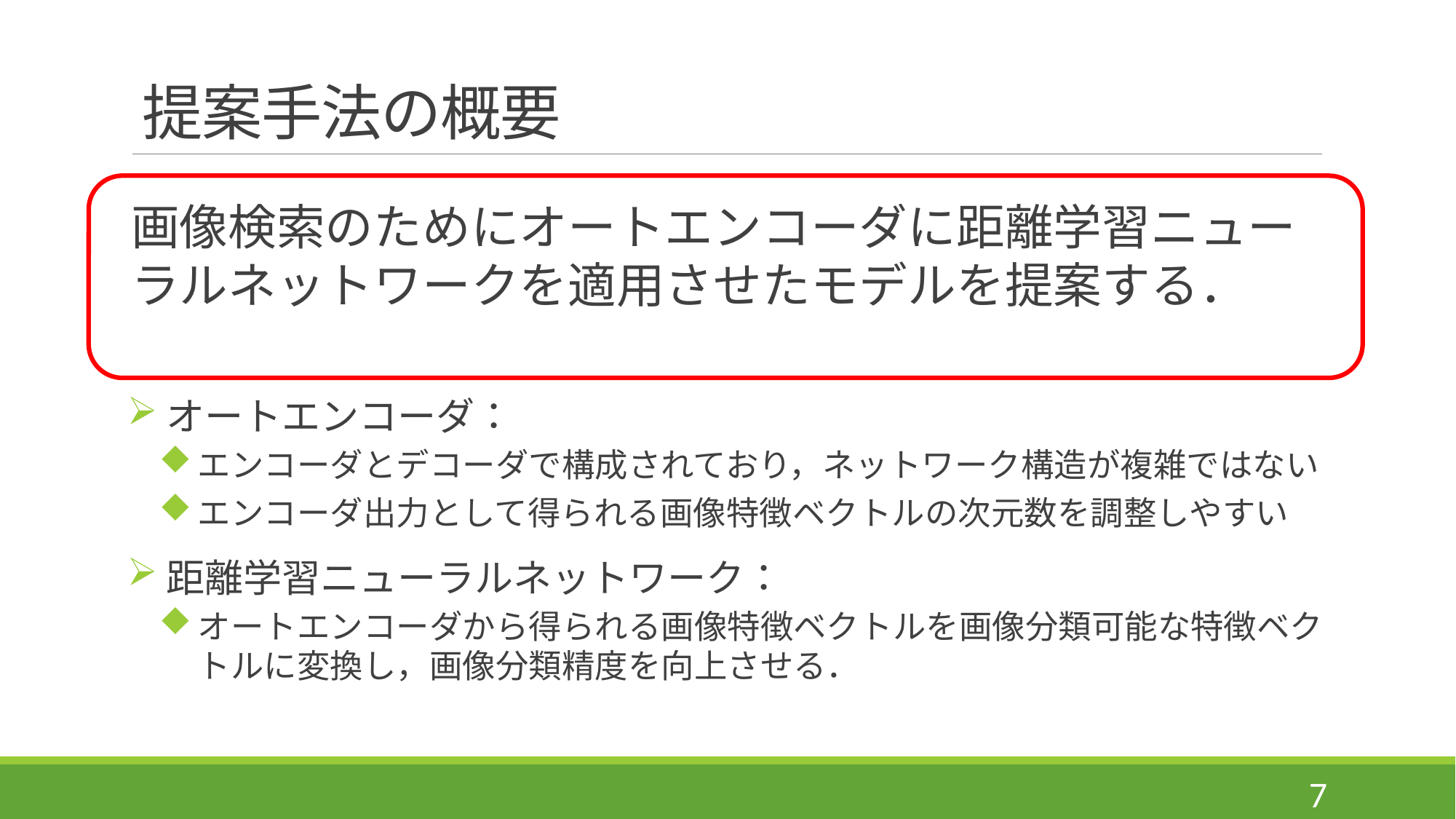

# 提案手法の概要

画像検索のためにオートエンコーダに距離学習ニューラルネットワークを適用させたモデルを提案する．
オートエンコーダ：
エンコーダとデコーダで構成されており，ネットワーク構造が複雑ではない
エンコーダ出力として得られる画像特徴ベクトルの次元数を調整しやすい
距離学習ニューラルネットワーク：
オートエンコーダから得られる画像特徴ベクトルを画像分類可能な特徴ベクトルに変換し，画像分類精度を向上させる．
7